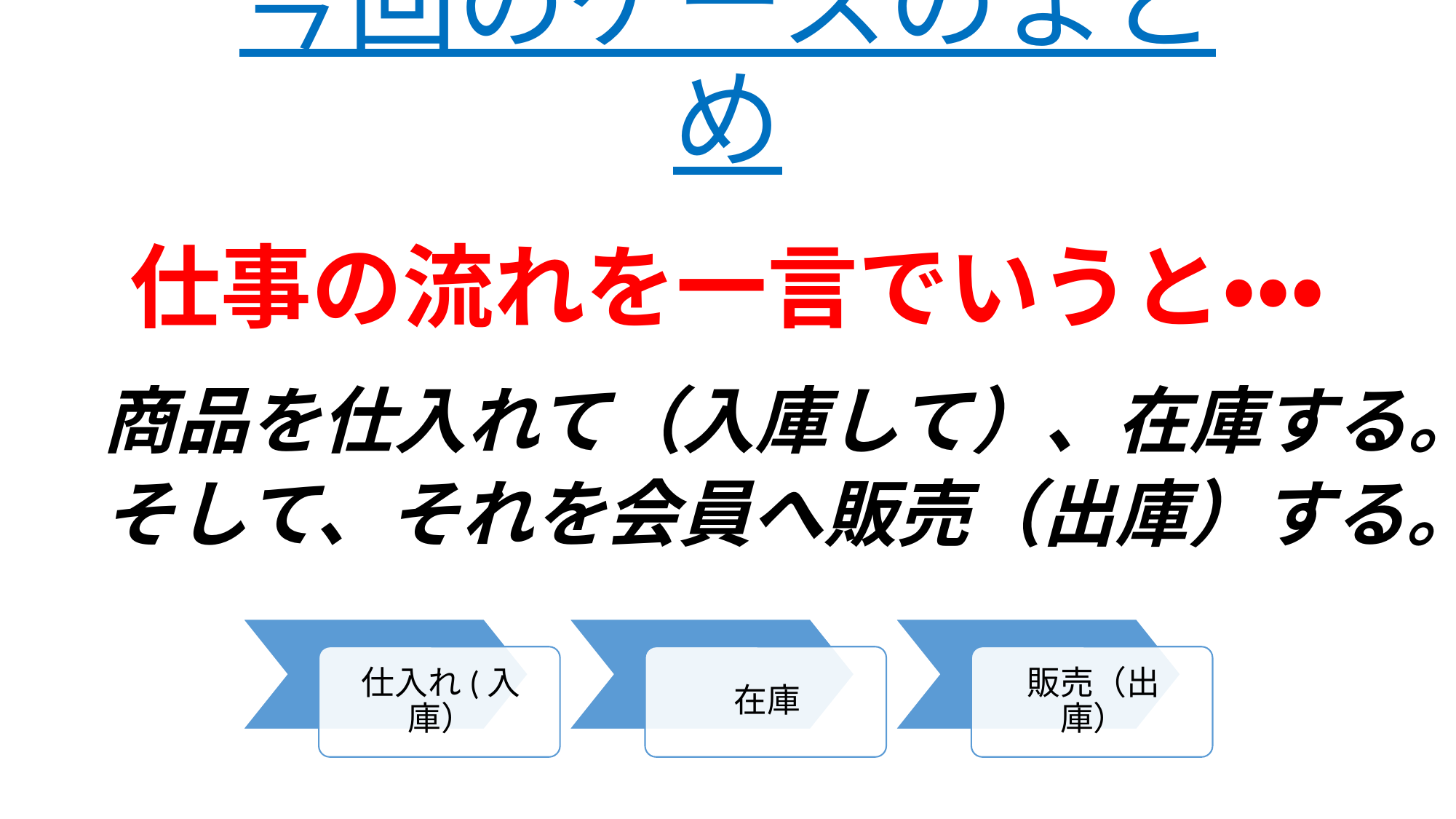

# 今回のケースのまとめ
仕事の流れを一言でいうと・・・
商品を仕入れて（入庫して）、在庫する。
そして、それを会員へ販売（出庫）する。
仕入れ(入庫）
在庫
販売（出庫）